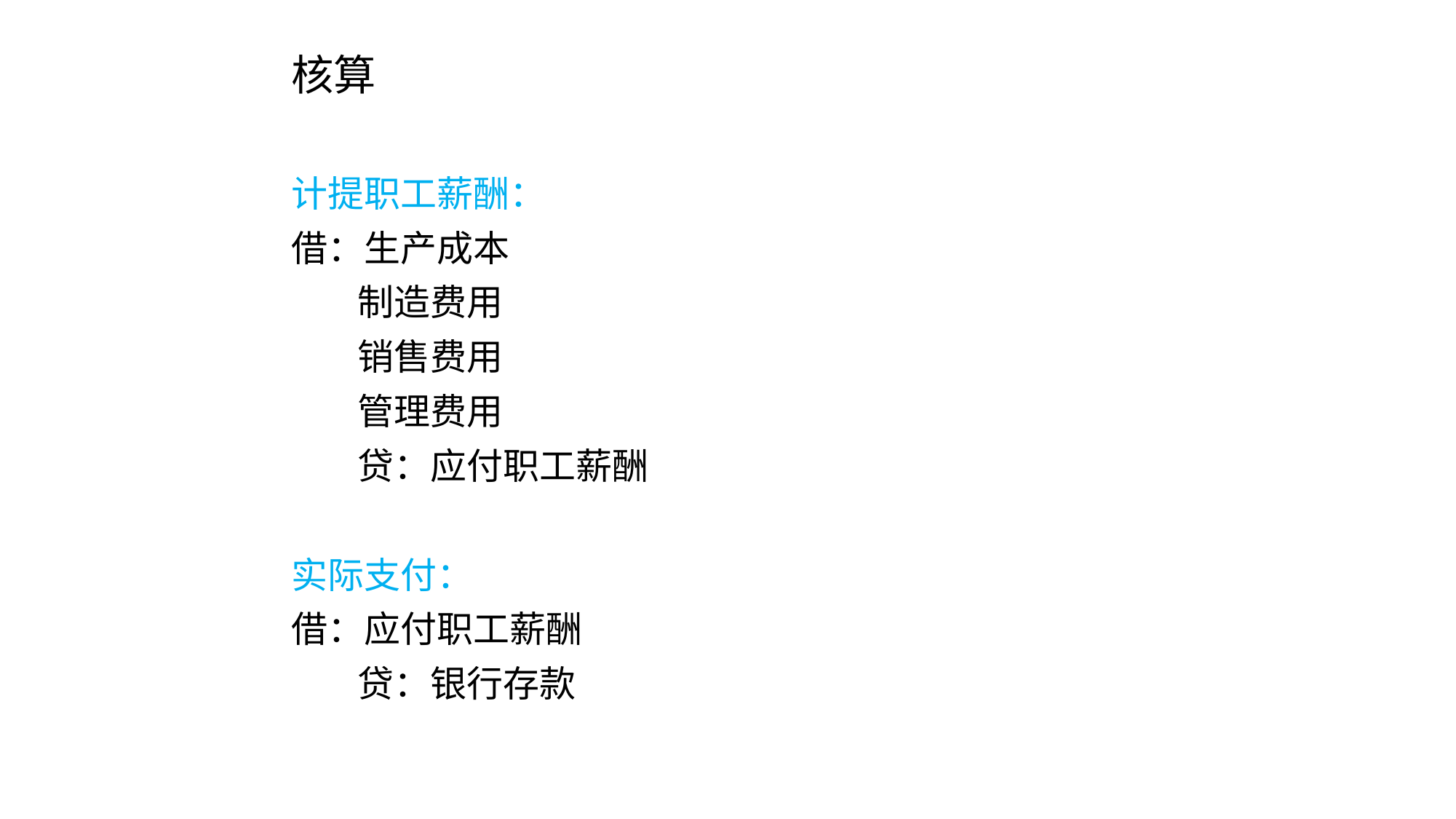

核算

计提职工薪酬：
借：生产成本
       制造费用
       销售费用
       管理费用
       贷：应付职工薪酬

实际支付：
借：应付职工薪酬
       贷：银行存款